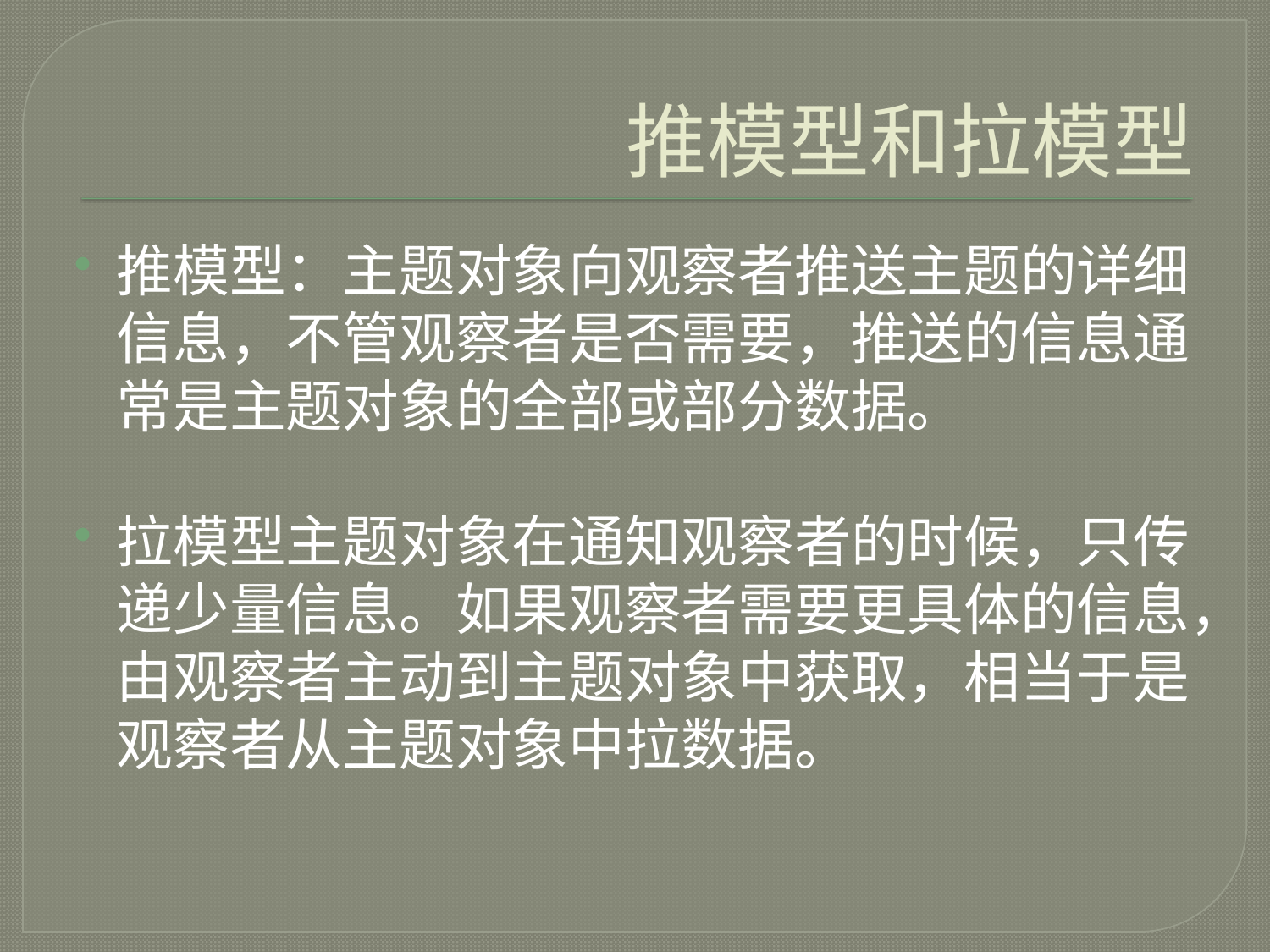

# 推模型和拉模型
推模型：主题对象向观察者推送主题的详细信息，不管观察者是否需要，推送的信息通常是主题对象的全部或部分数据。

拉模型主题对象在通知观察者的时候，只传递少量信息。如果观察者需要更具体的信息，由观察者主动到主题对象中获取，相当于是观察者从主题对象中拉数据。